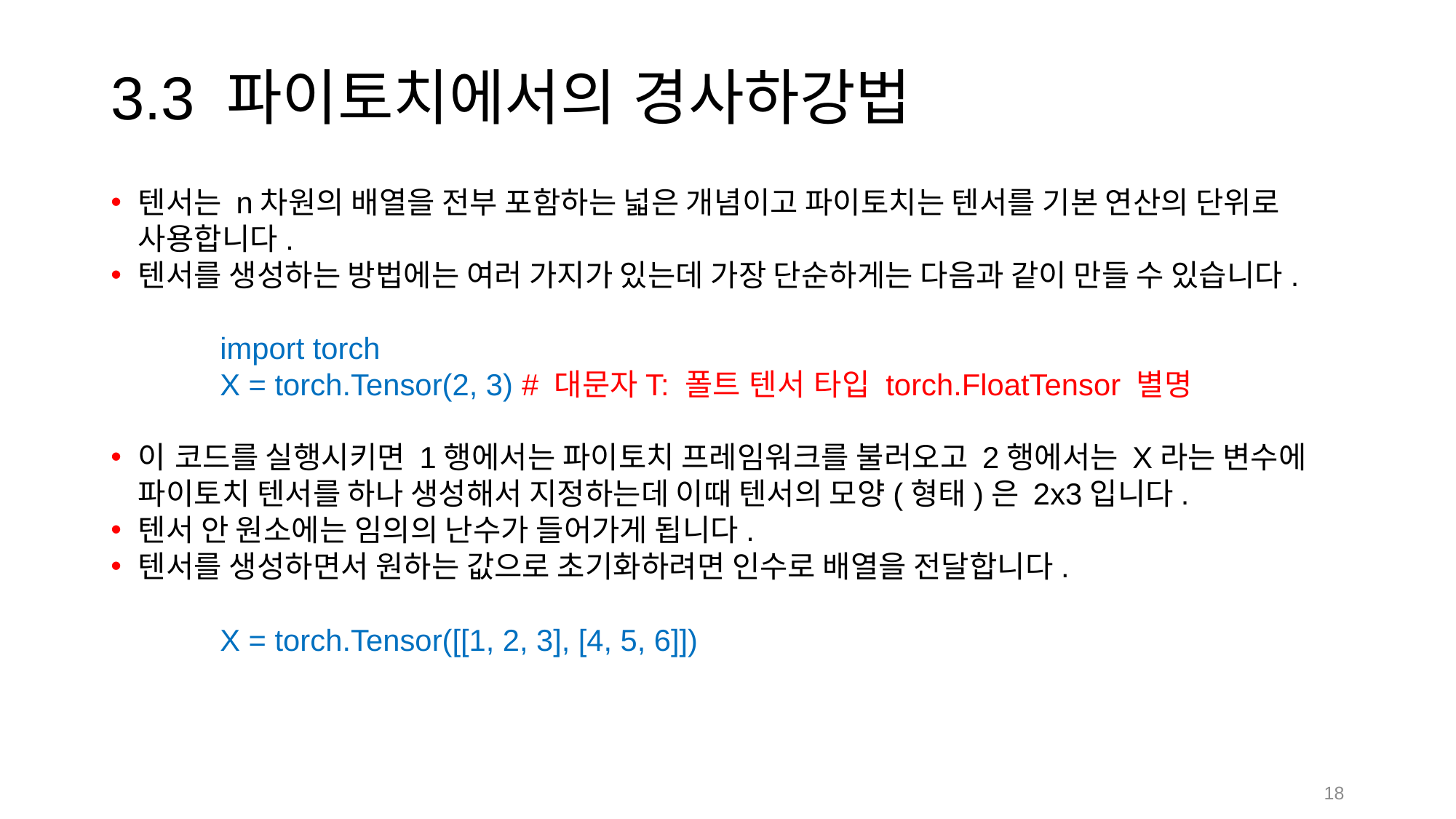

# 3.3 파이토치에서의 경사하강법
텐서는 n차원의 배열을 전부 포함하는 넓은 개념이고 파이토치는 텐서를 기본 연산의 단위로 사용합니다.
텐서를 생성하는 방법에는 여러 가지가 있는데 가장 단순하게는 다음과 같이 만들 수 있습니다.

	import torch
	X = torch.Tensor(2, 3) # 대문자T: 폴트 텐서 타입 torch.FloatTensor 별명

이 코드를 실행시키면 1행에서는 파이토치 프레임워크를 불러오고 2행에서는 X라는 변수에 파이토치 텐서를 하나 생성해서 지정하는데 이때 텐서의 모양(형태)은 2x3입니다.
텐서 안 원소에는 임의의 난수가 들어가게 됩니다.
텐서를 생성하면서 원하는 값으로 초기화하려면 인수로 배열을 전달합니다.

	X = torch.Tensor([[1, 2, 3], [4, 5, 6]])
18